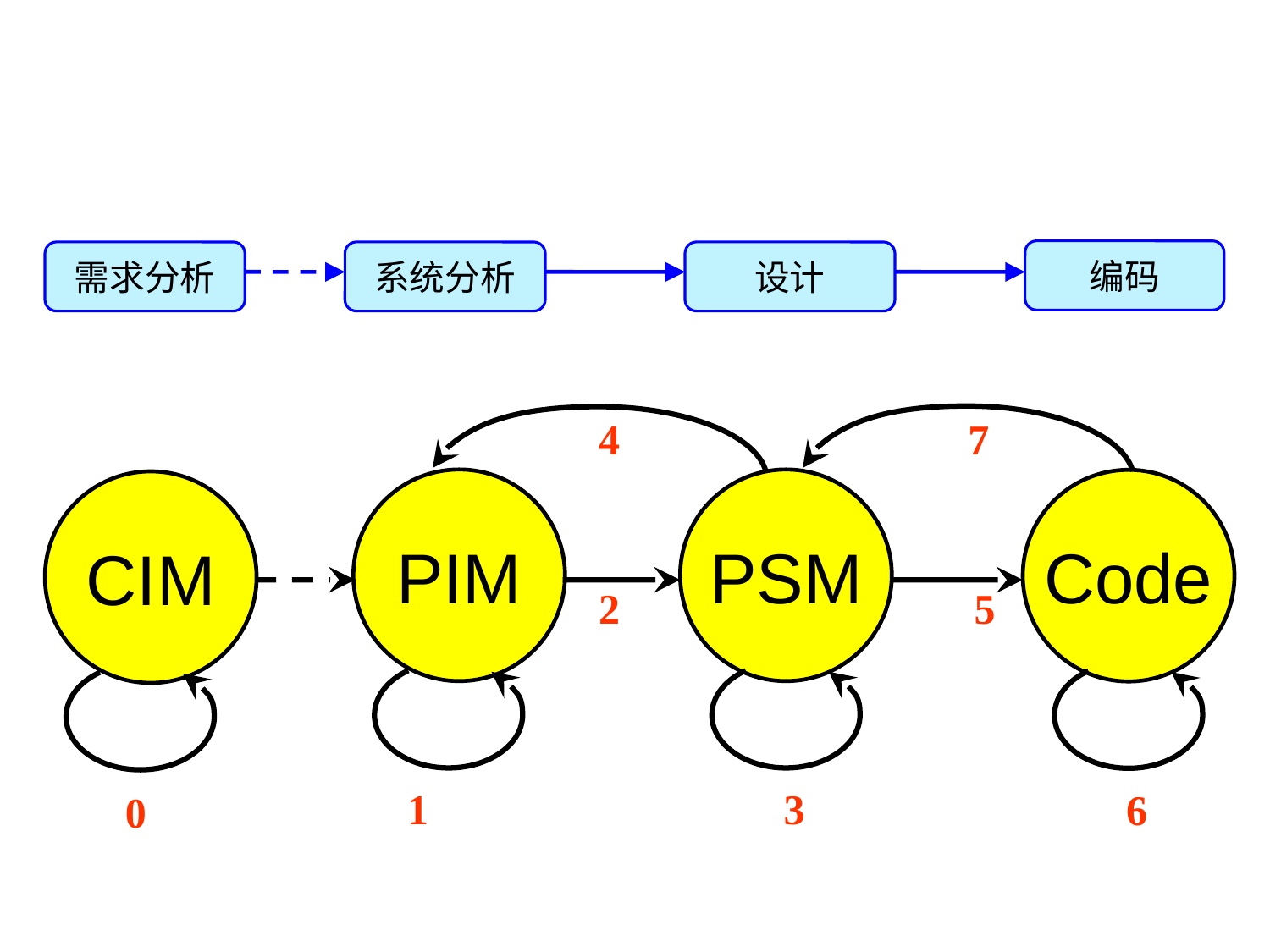

编码
需求分析
系统分析
设计

4

7

PIM
PSM
Code
CIM
2
5

1
3
6
0